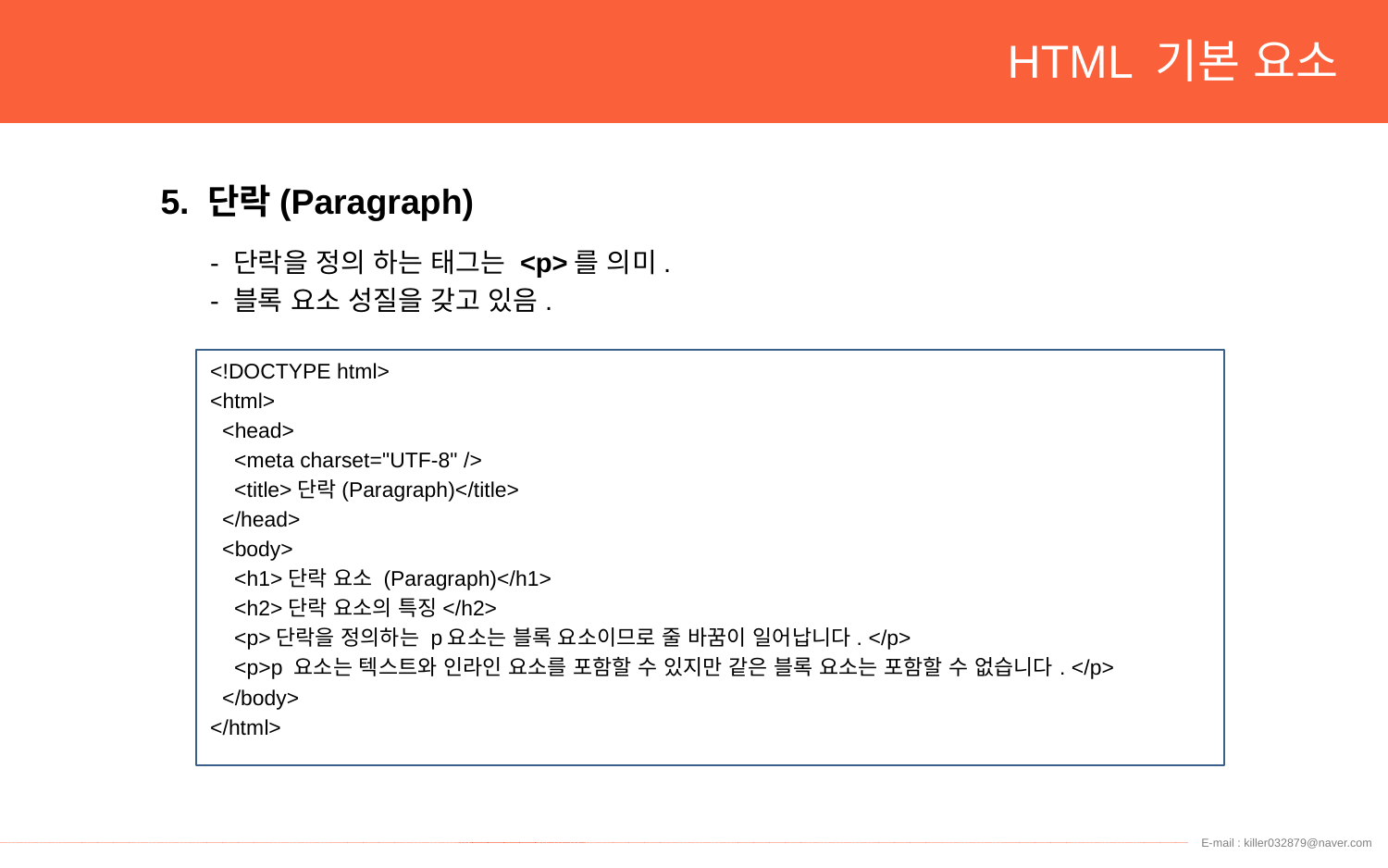

HTML 기본 요소
5. 단락(Paragraph)
- 단락을 정의 하는 태그는 <p>를 의미.
- 블록 요소 성질을 갖고 있음.

<!DOCTYPE html>
<html>
  <head>
    <meta charset="UTF-8" />
    <title>단락(Paragraph)</title>
  </head>
  <body>
    <h1>단락 요소 (Paragraph)</h1>
    <h2>단락 요소의 특징</h2>
    <p>단락을 정의하는 p요소는 블록 요소이므로 줄 바꿈이 일어납니다. </p>
    <p>p 요소는 텍스트와 인라인 요소를 포함할 수 있지만 같은 블록 요소는 포함할 수 없습니다. </p>
  </body>
</html>